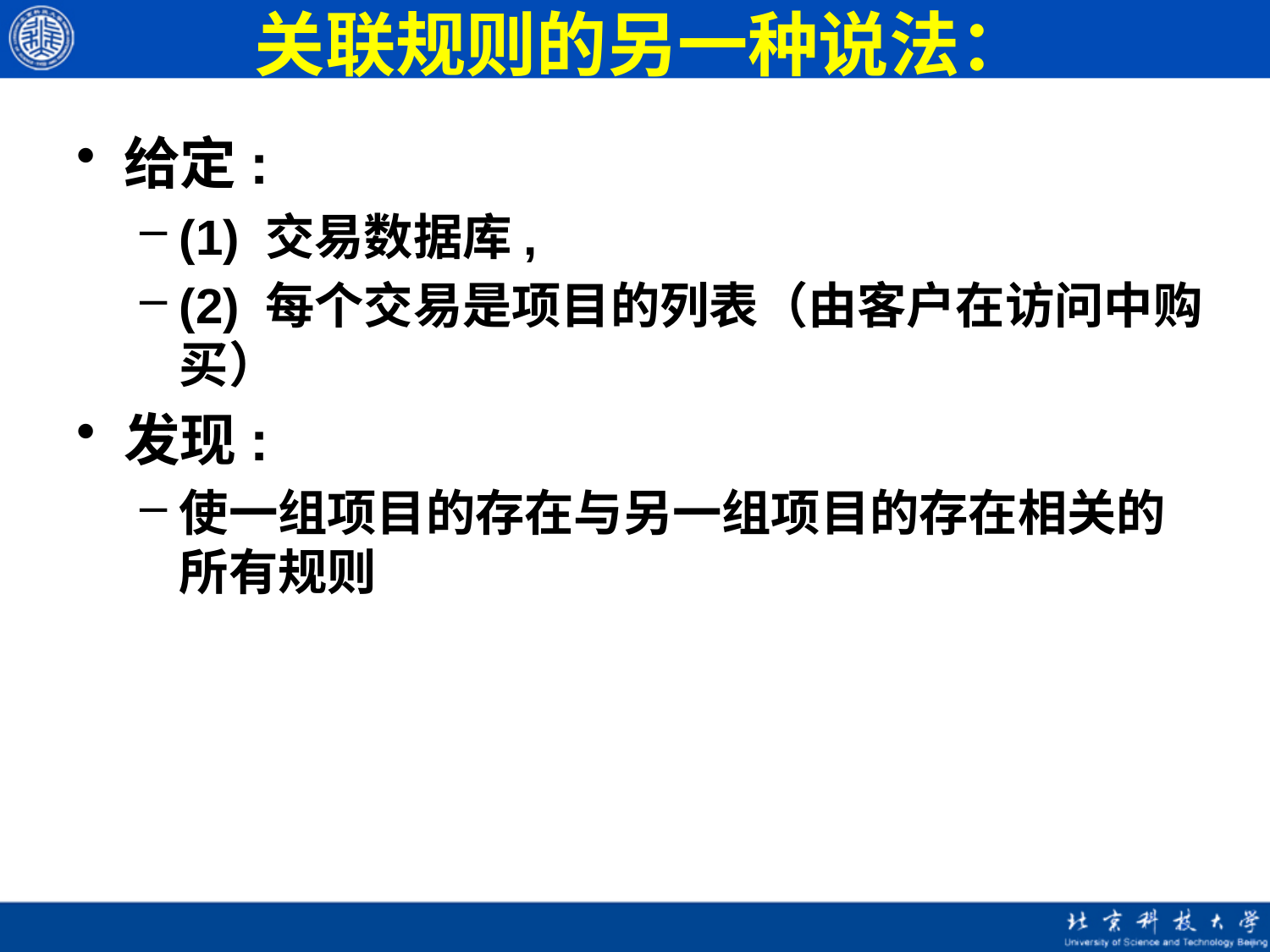

# 关联规则的另一种说法：
给定:
(1) 交易数据库,
(2) 每个交易是项目的列表（由客户在访问中购买）
发现:
使一组项目的存在与另一组项目的存在相关的所有规则